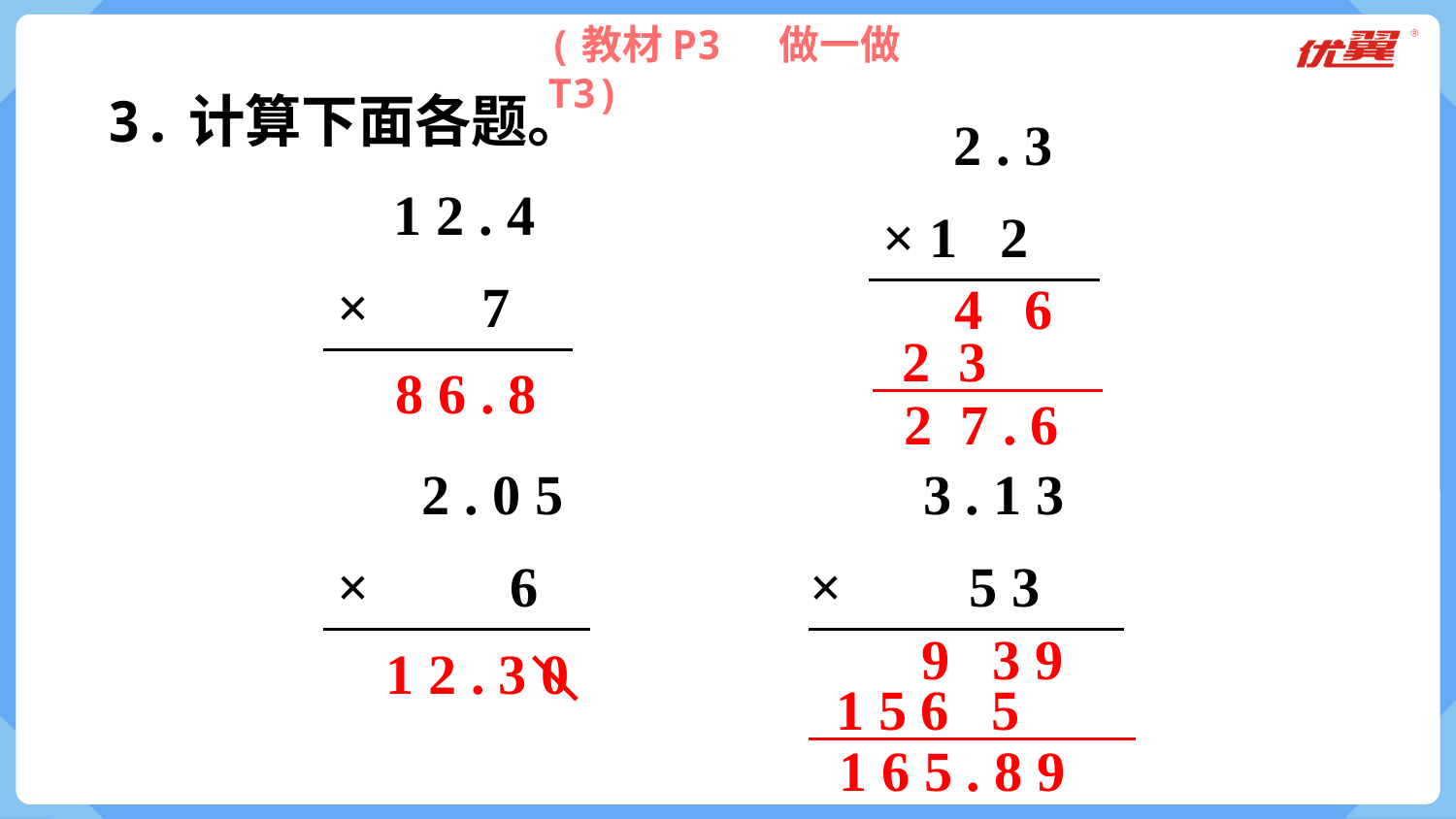

(教材P3  做一做T3)
3.计算下面各题。
     2 . 3
× 1   2

    1 2 . 4
×        7

4   6
2  3
8 6 . 8
2  7 . 6
      2 . 0 5
×          6

        3 . 1 3
×         5 3

9   3 9
1 2 . 3 0
1 5 6   5
1 6 5 . 8 9